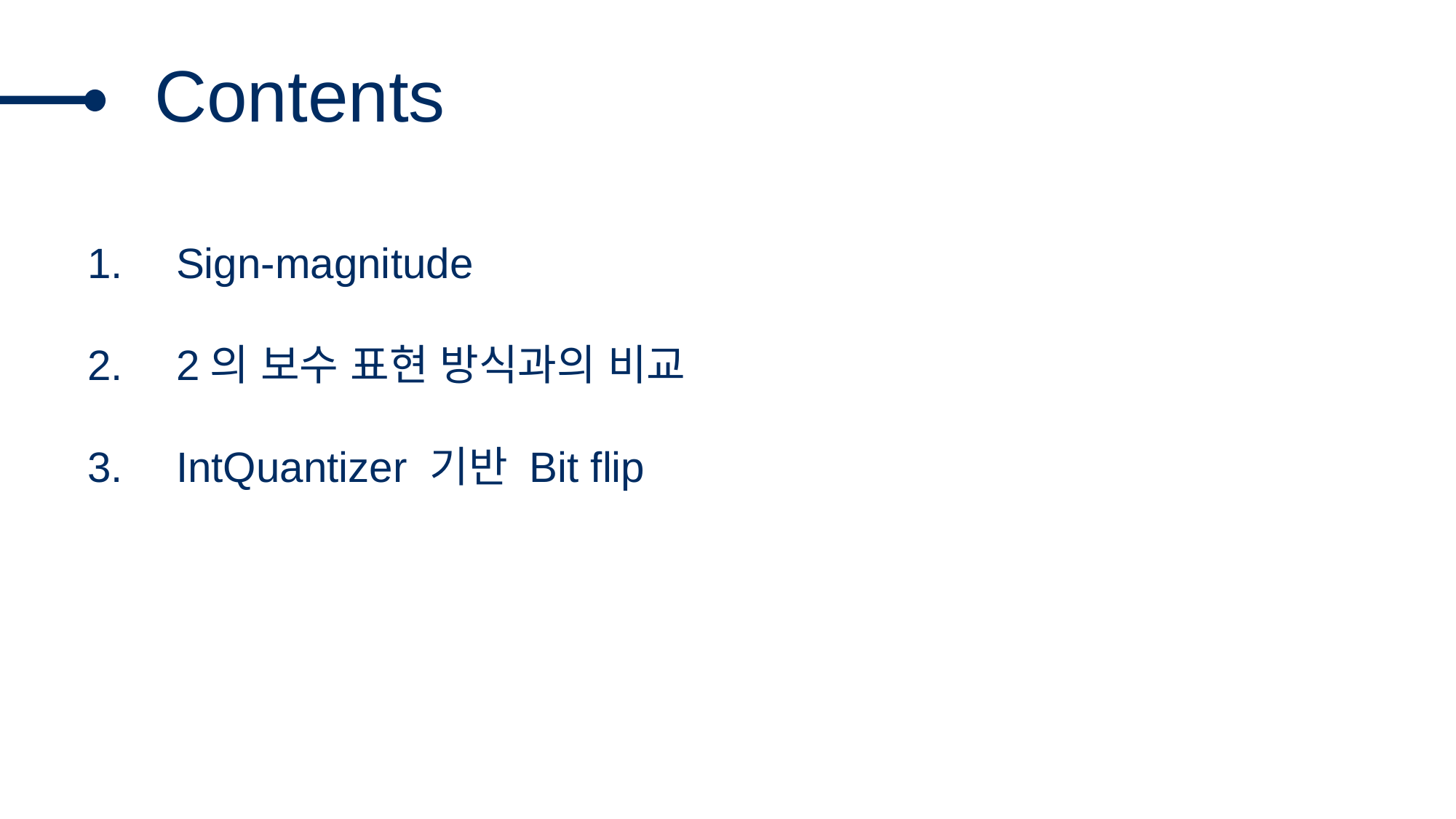

Contents

Sign-magnitude

2의 보수 표현 방식과의 비교

IntQuantizer 기반 Bit flip